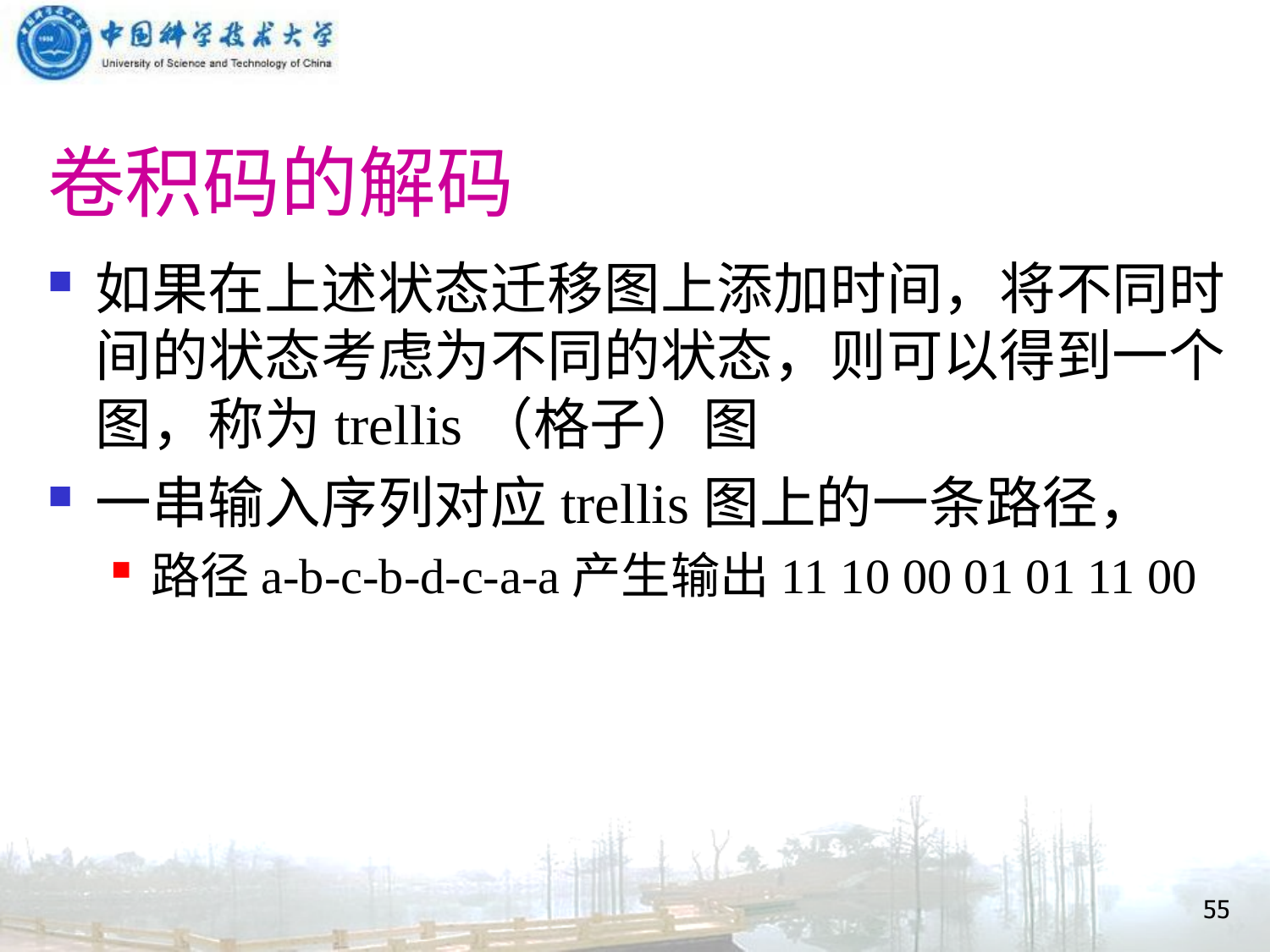

# 卷积码的解码
如果在上述状态迁移图上添加时间，将不同时间的状态考虑为不同的状态，则可以得到一个图，称为trellis（格子）图
一串输入序列对应trellis图上的一条路径，
路径a-b-c-b-d-c-a-a产生输出11 10 00 01 01 11 00
55